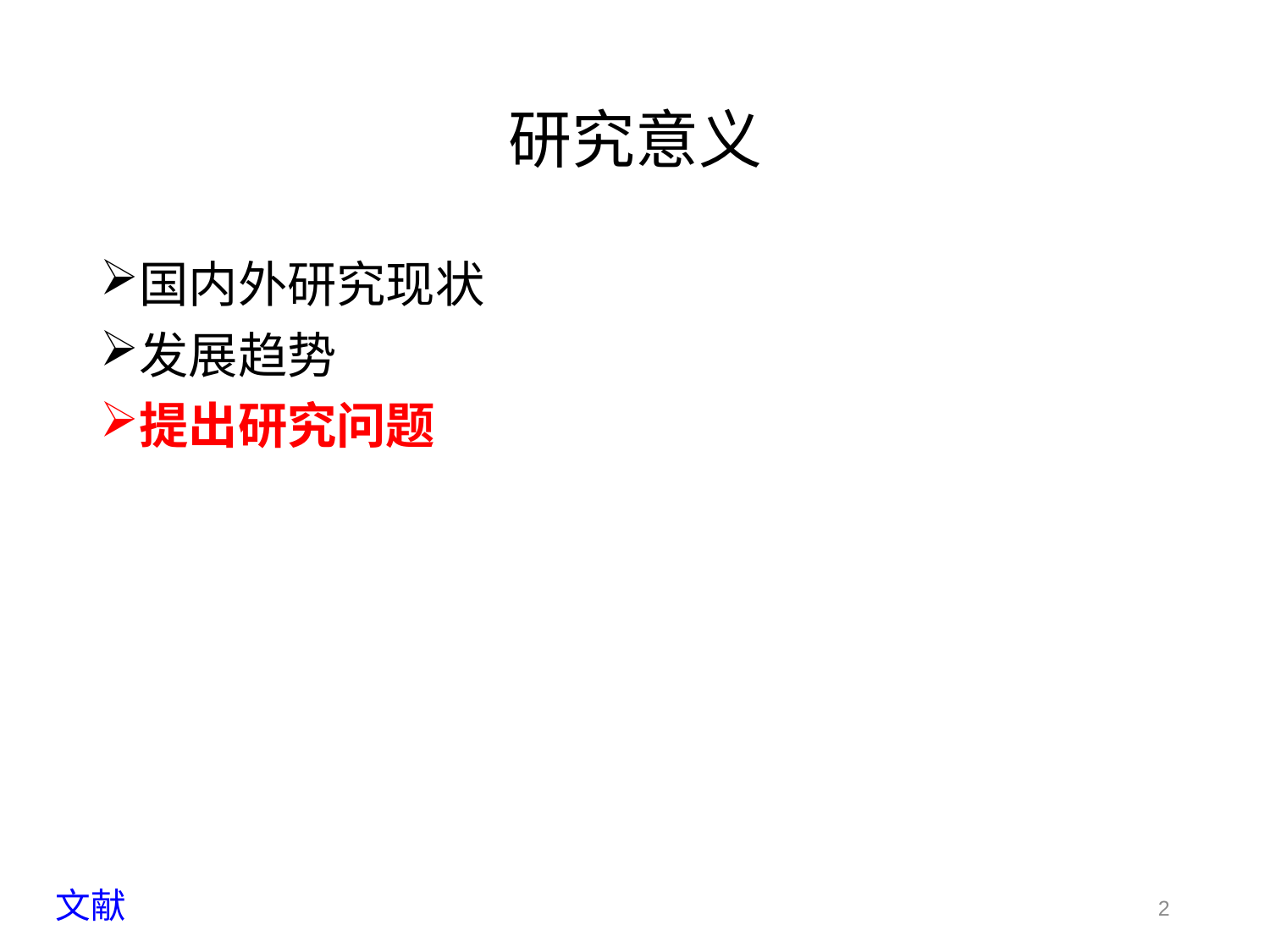

# 研究意义
国内外研究现状
发展趋势
提出研究问题
文献
2